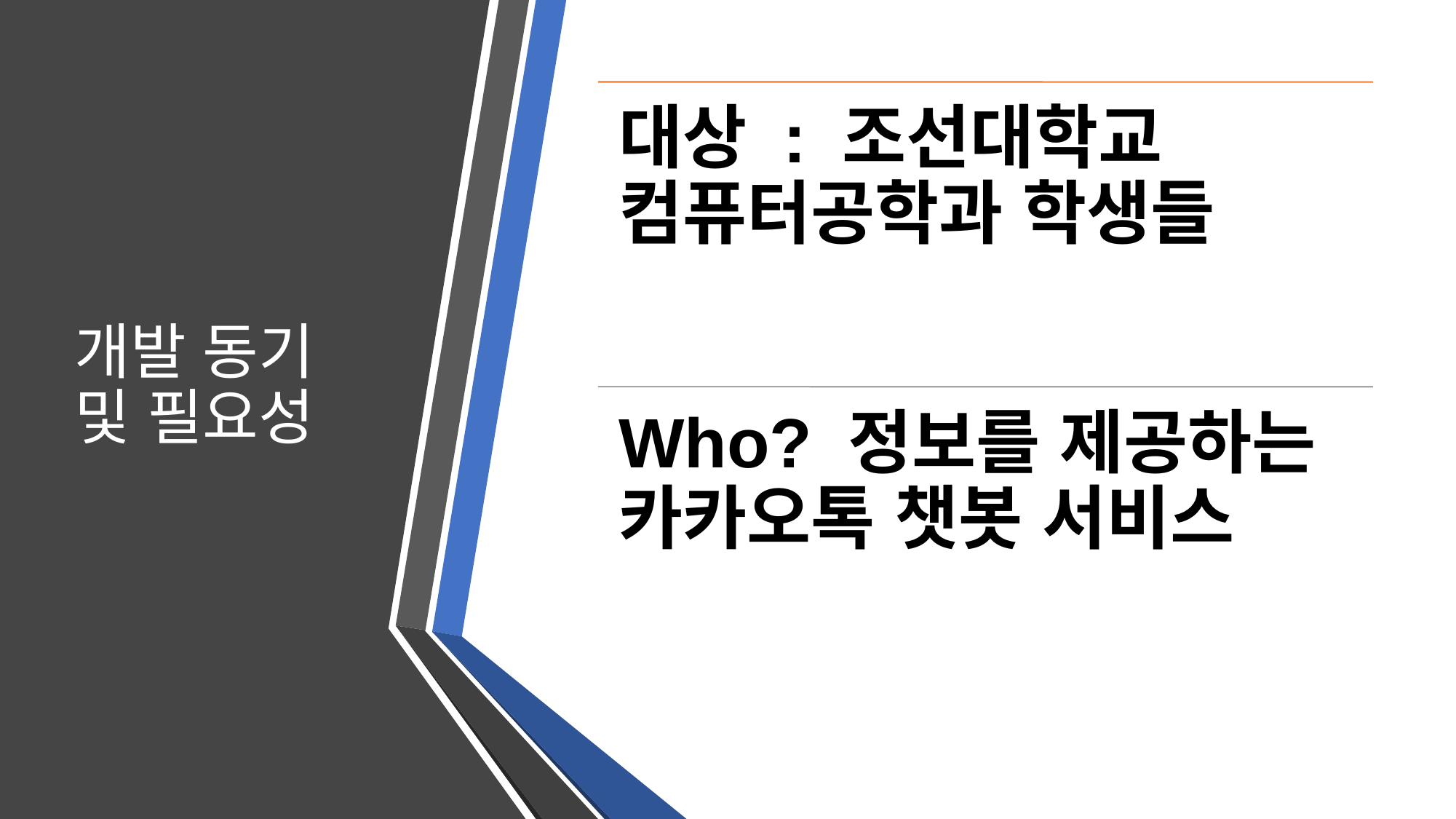

개발 동기 및 필요성
대상 : 조선대학교 컴퓨터공학과 학생들
Who? 정보를 제공하는 카카오톡 챗봇 서비스